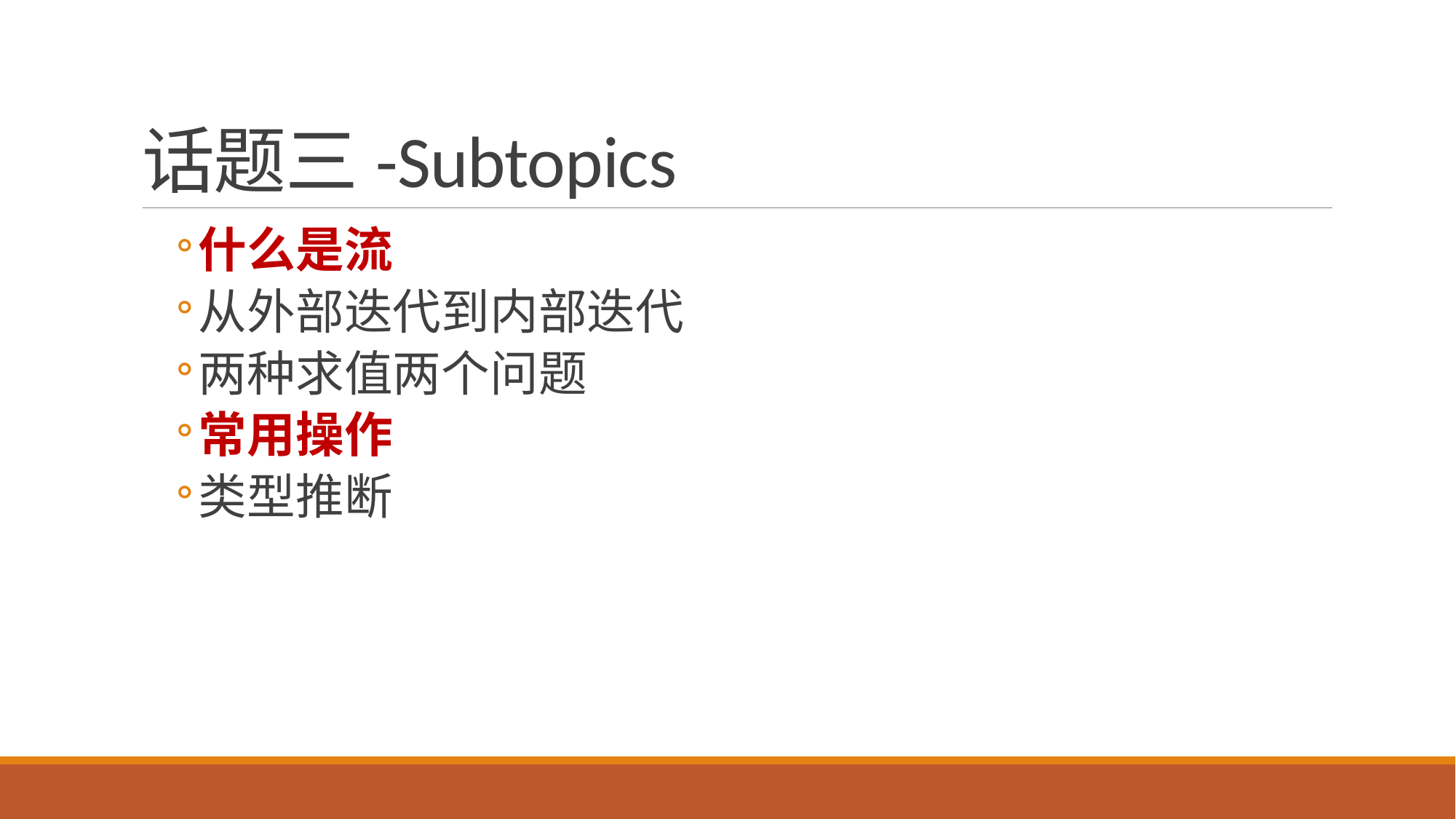

# 话题三-Subtopics
什么是流
从外部迭代到内部迭代
两种求值两个问题
常用操作
类型推断